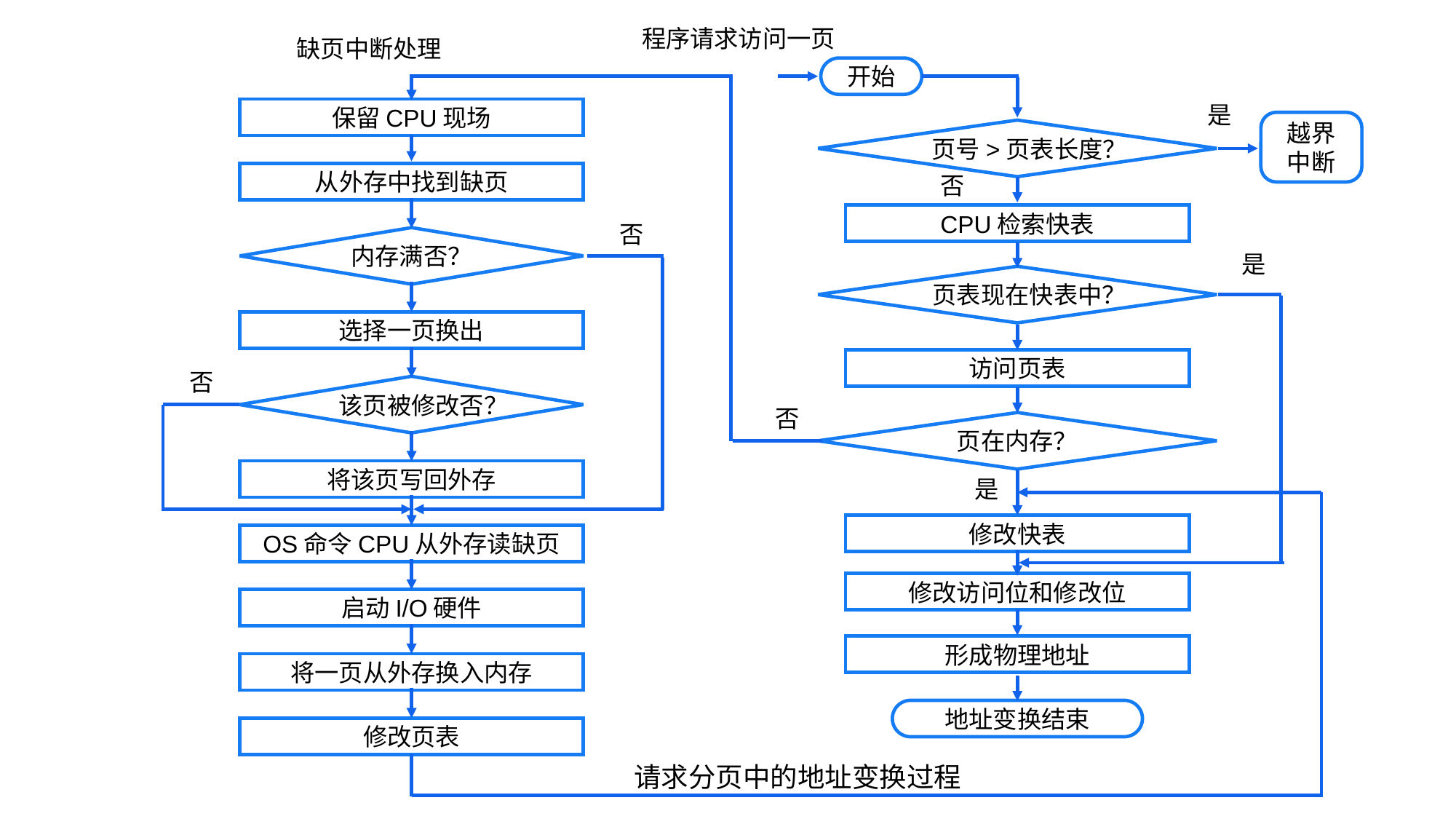

程序请求访问一页
缺页中断处理
开始
是
保留CPU现场
越界中断
页号>页表长度？
从外存中找到缺页
否
CPU检索快表
否
内存满否？
是
页表现在快表中？
选择一页换出
访问页表
否
该页被修改否？
否
页在内存？
将该页写回外存
是
修改快表
OS命令CPU从外存读缺页
修改访问位和修改位
启动I/O硬件
形成物理地址
将一页从外存换入内存
地址变换结束
修改页表
请求分页中的地址变换过程